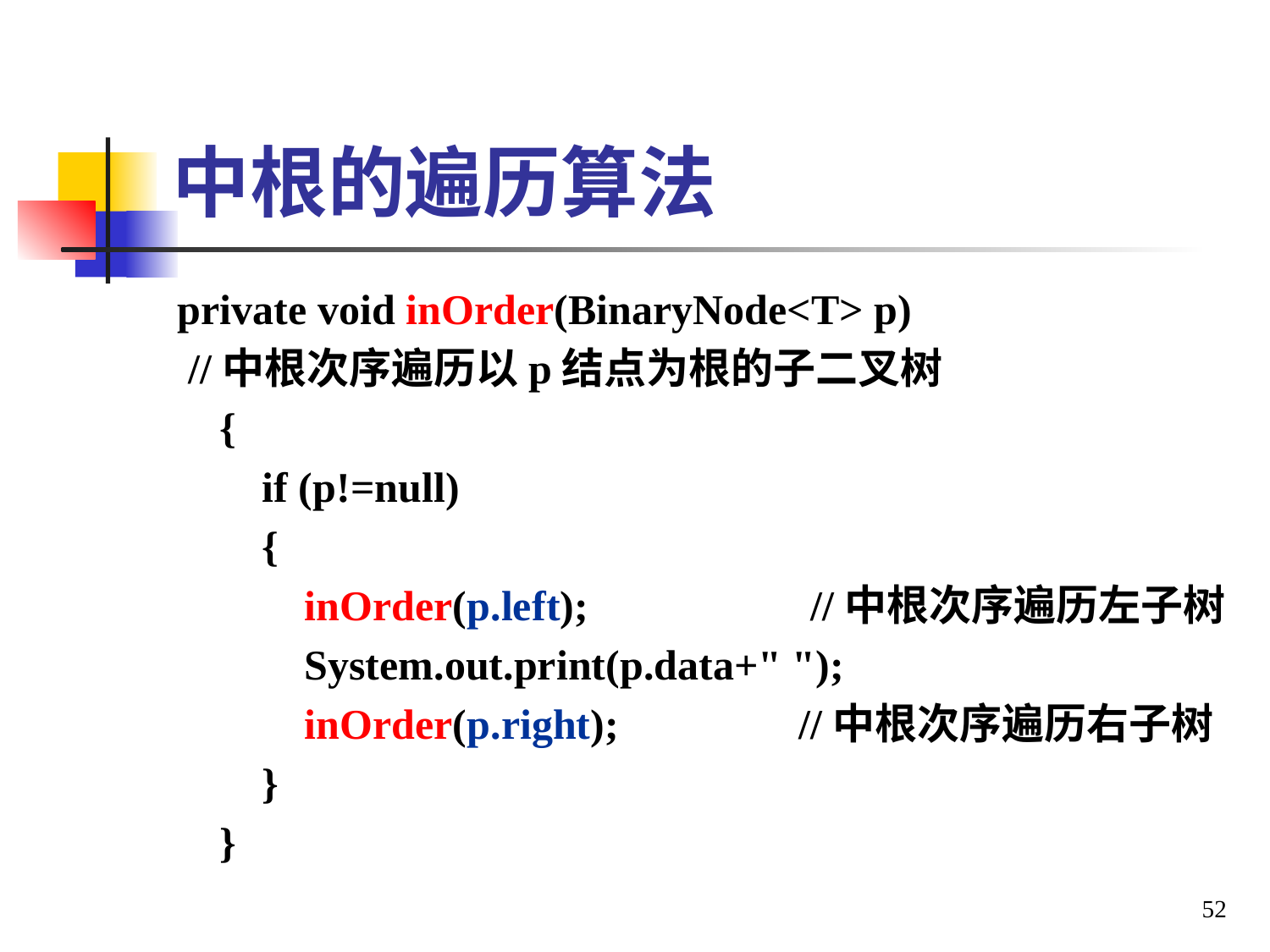

# 中根的遍历算法
private void inOrder(BinaryNode<T> p)
 //中根次序遍历以p结点为根的子二叉树
    {
        if (p!=null)
        {
            inOrder(p.left);                     //中根次序遍历左子树
            System.out.print(p.data+" ");
            inOrder(p.right);                 //中根次序遍历右子树
        }
    }
52